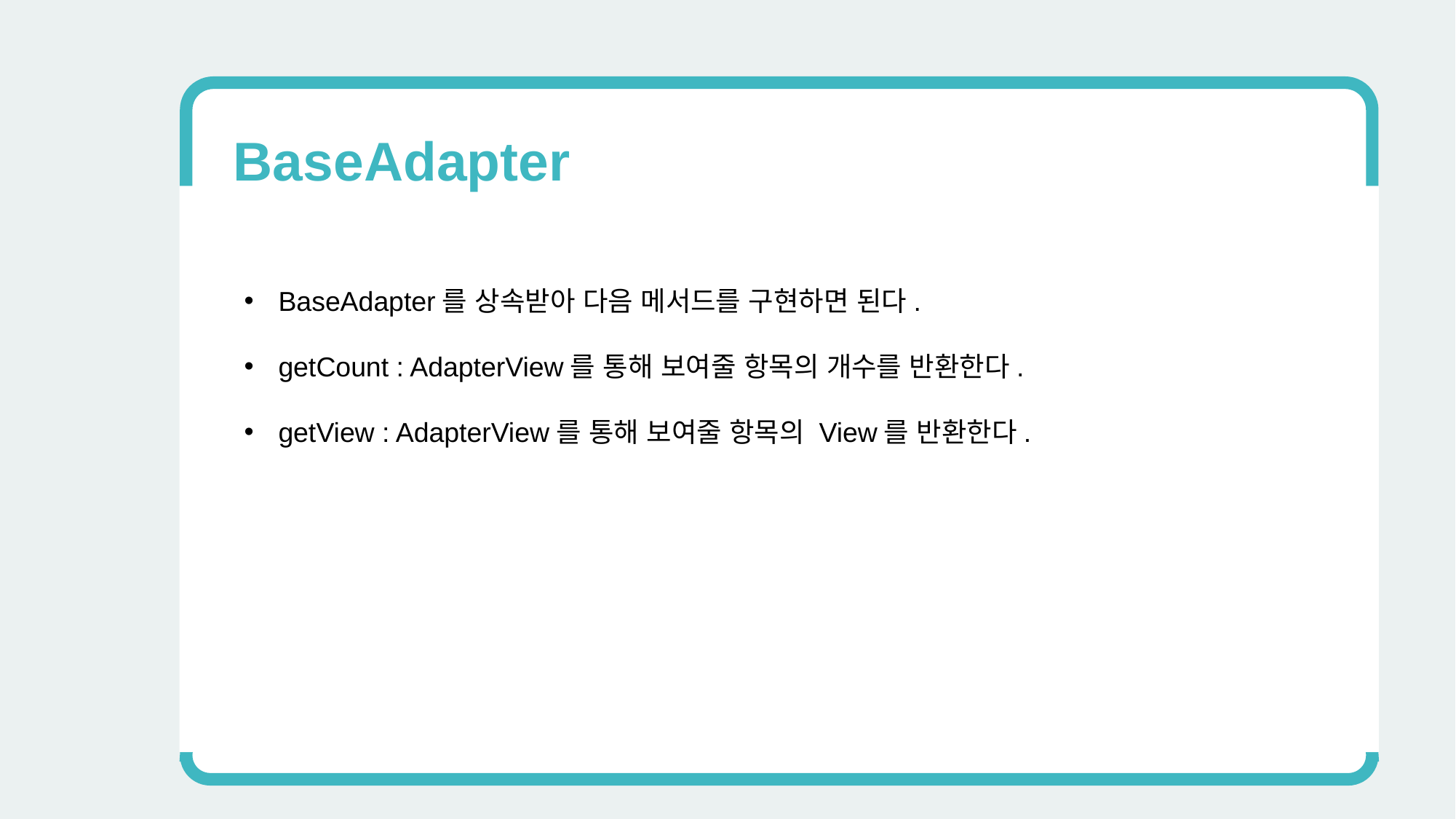

BaseAdapter

BaseAdapter를 상속받아 다음 메서드를 구현하면 된다.
getCount : AdapterView를 통해 보여줄 항목의 개수를 반환한다.
getView : AdapterView를 통해 보여줄 항목의 View를 반환한다.